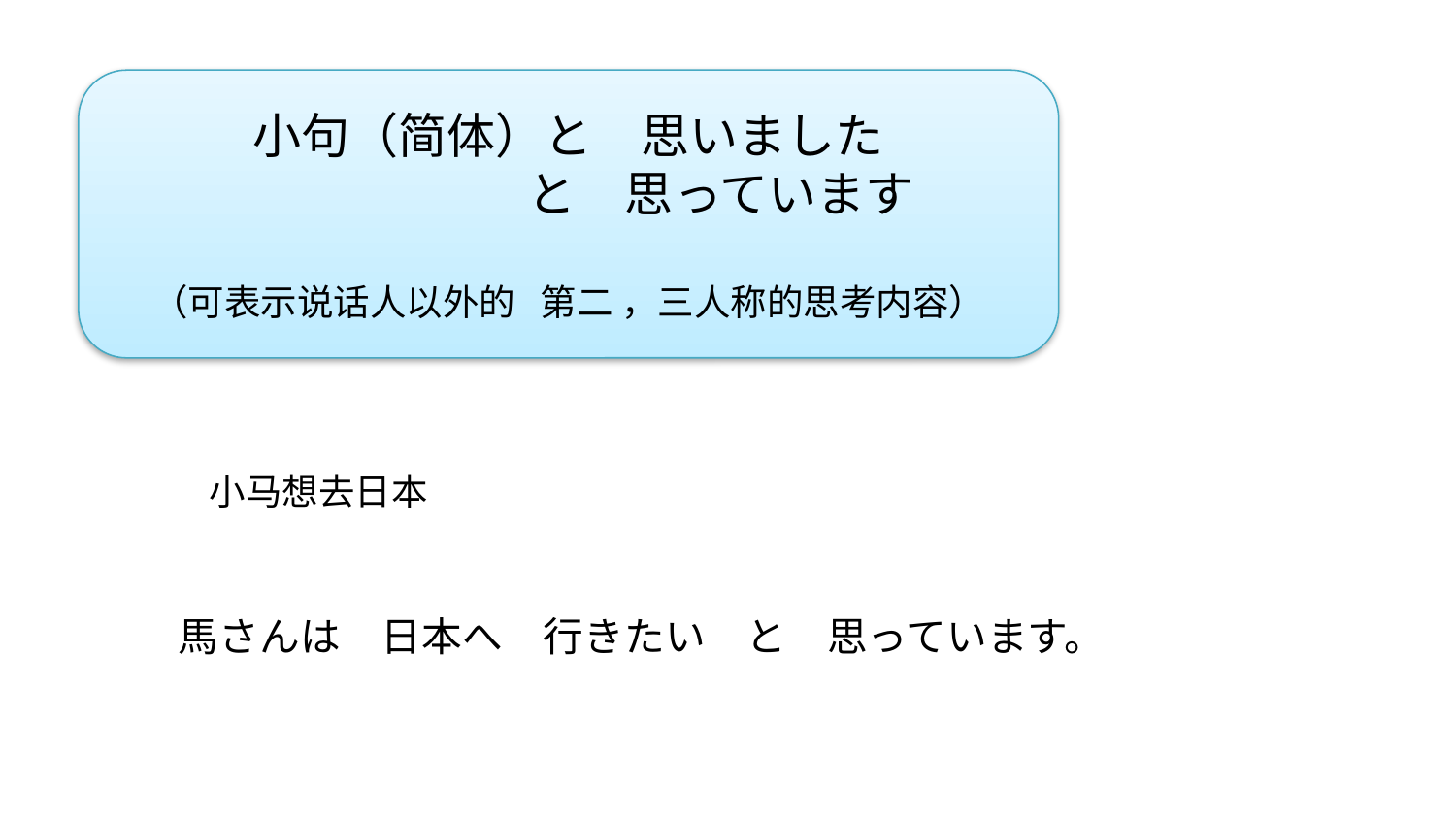

小句（简体）と　思いました
　　　　　　　　   と　思っています

（可表示说话人以外的   第二 ，三人称的思考内容）
小马想去日本
馬さんは　日本へ　行きたい　と　思っています。